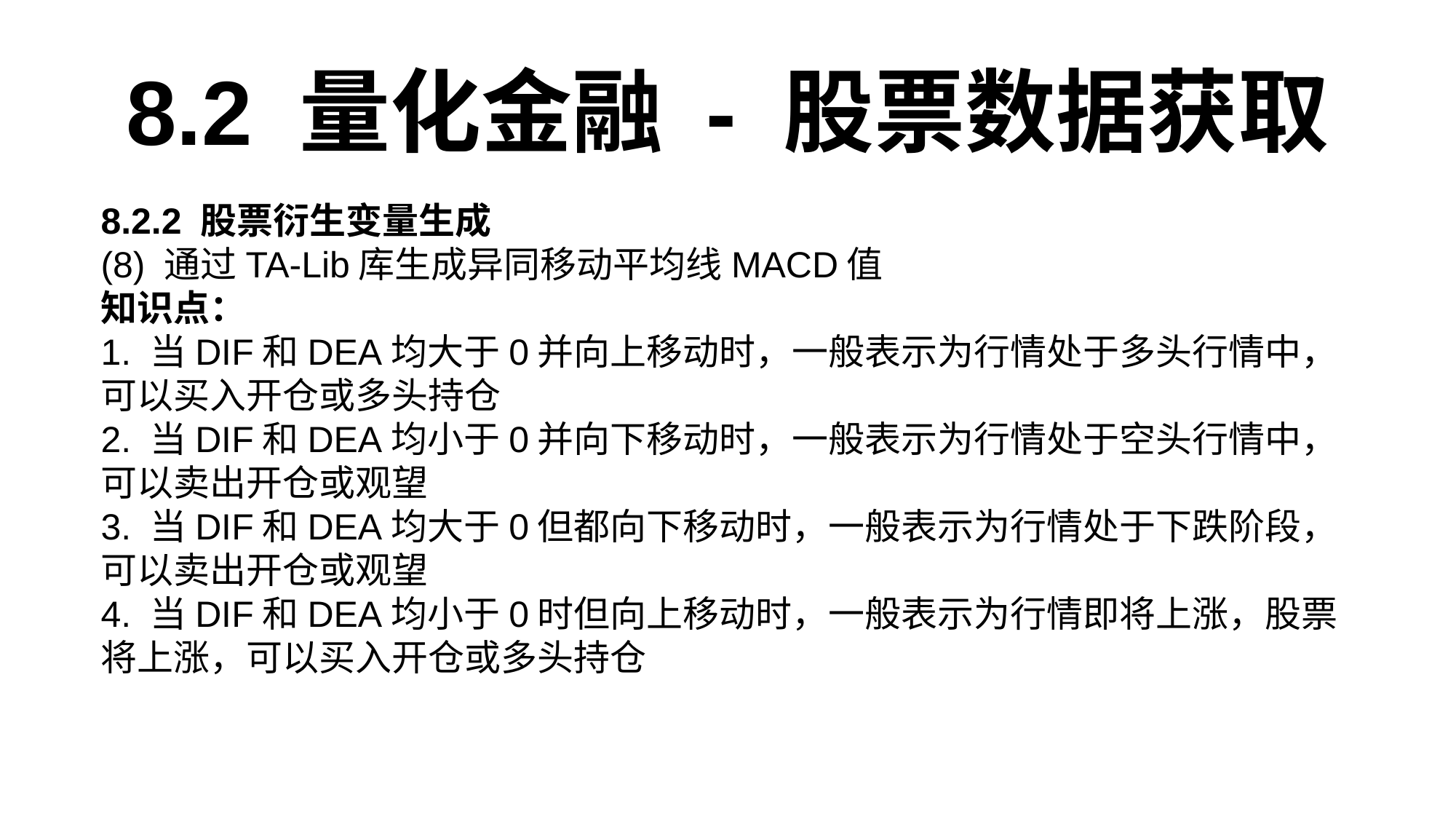

8.2 量化金融 - 股票数据获取
8.2.2 股票衍生变量生成
(8) 通过TA-Lib库生成异同移动平均线MACD值
知识点：
1. 当DIF和DEA均大于0并向上移动时，一般表示为行情处于多头行情中，可以买入开仓或多头持仓
2. 当DIF和DEA均小于0并向下移动时，一般表示为行情处于空头行情中，可以卖出开仓或观望
3. 当DIF和DEA均大于0但都向下移动时，一般表示为行情处于下跌阶段，可以卖出开仓或观望
4. 当DIF和DEA均小于0时但向上移动时，一般表示为行情即将上涨，股票将上涨，可以买入开仓或多头持仓